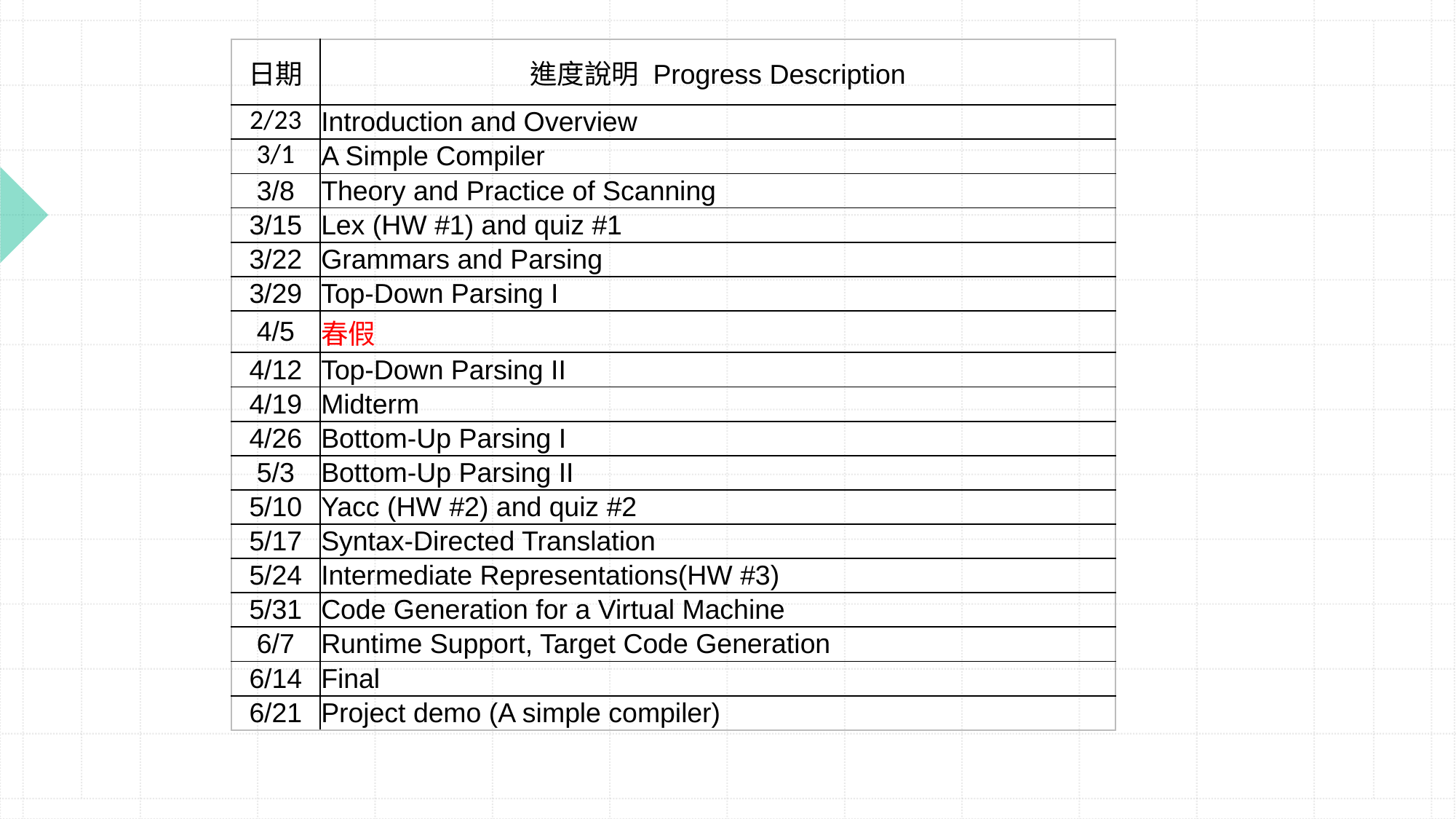

| 日期 | 進度說明 Progress Description |
| --- | --- |
| 2/23 | Introduction and Overview |
| 3/1 | A Simple Compiler |
| 3/8 | Theory and Practice of Scanning |
| 3/15 | Lex (HW #1) and quiz #1 |
| 3/22 | Grammars and Parsing |
| 3/29 | Top-Down Parsing I |
| 4/5 | 春假 |
| 4/12 | Top-Down Parsing II |
| 4/19 | Midterm |
| 4/26 | Bottom-Up Parsing I |
| 5/3 | Bottom-Up Parsing II |
| 5/10 | Yacc (HW #2) and quiz #2 |
| 5/17 | Syntax-Directed Translation |
| 5/24 | Intermediate Representations(HW #3) |
| 5/31 | Code Generation for a Virtual Machine |
| 6/7 | Runtime Support, Target Code Generation |
| 6/14 | Final |
| 6/21 | Project demo (A simple compiler) |